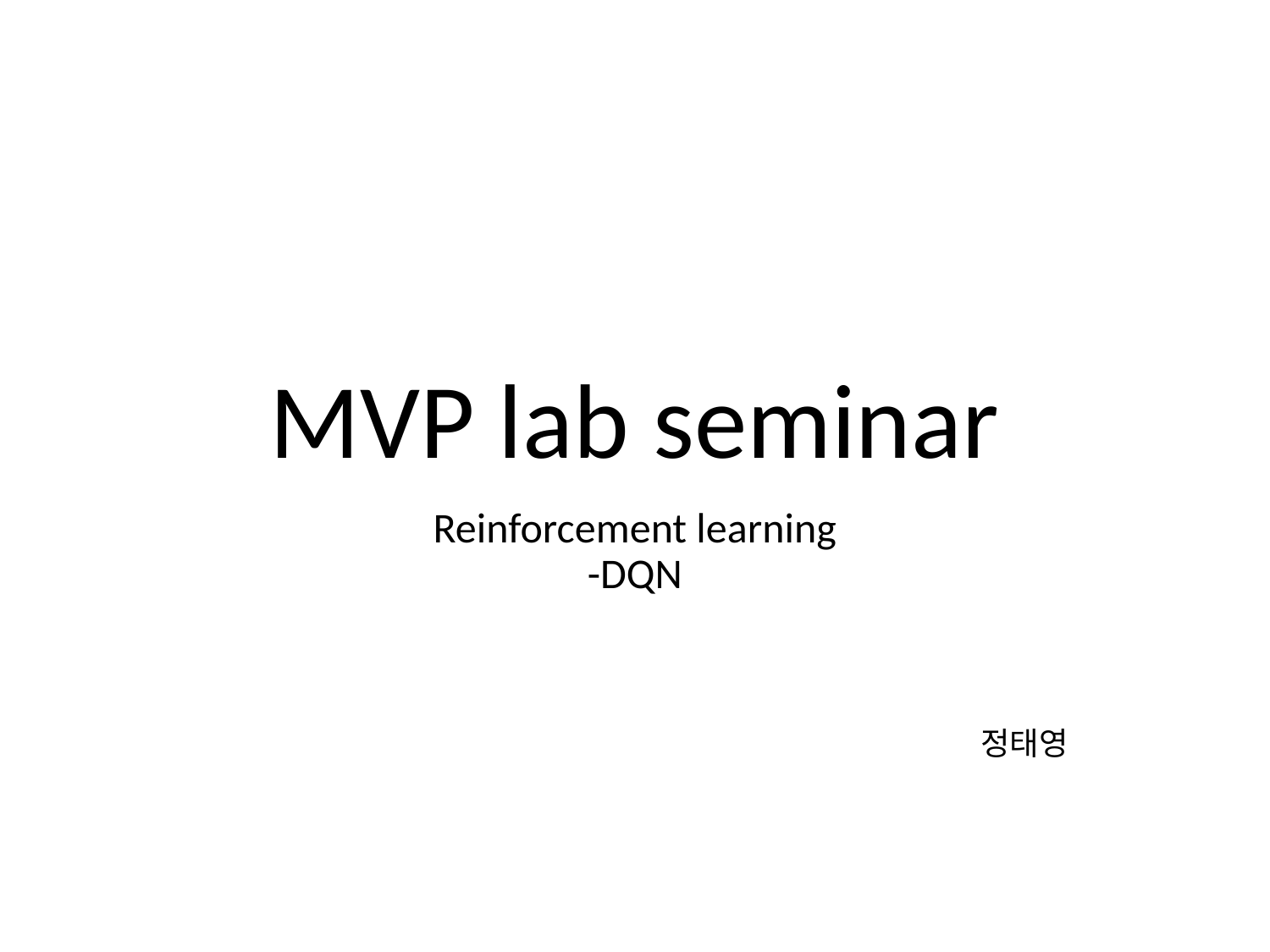

# MVP lab seminar
Reinforcement learning
-DQN
정태영